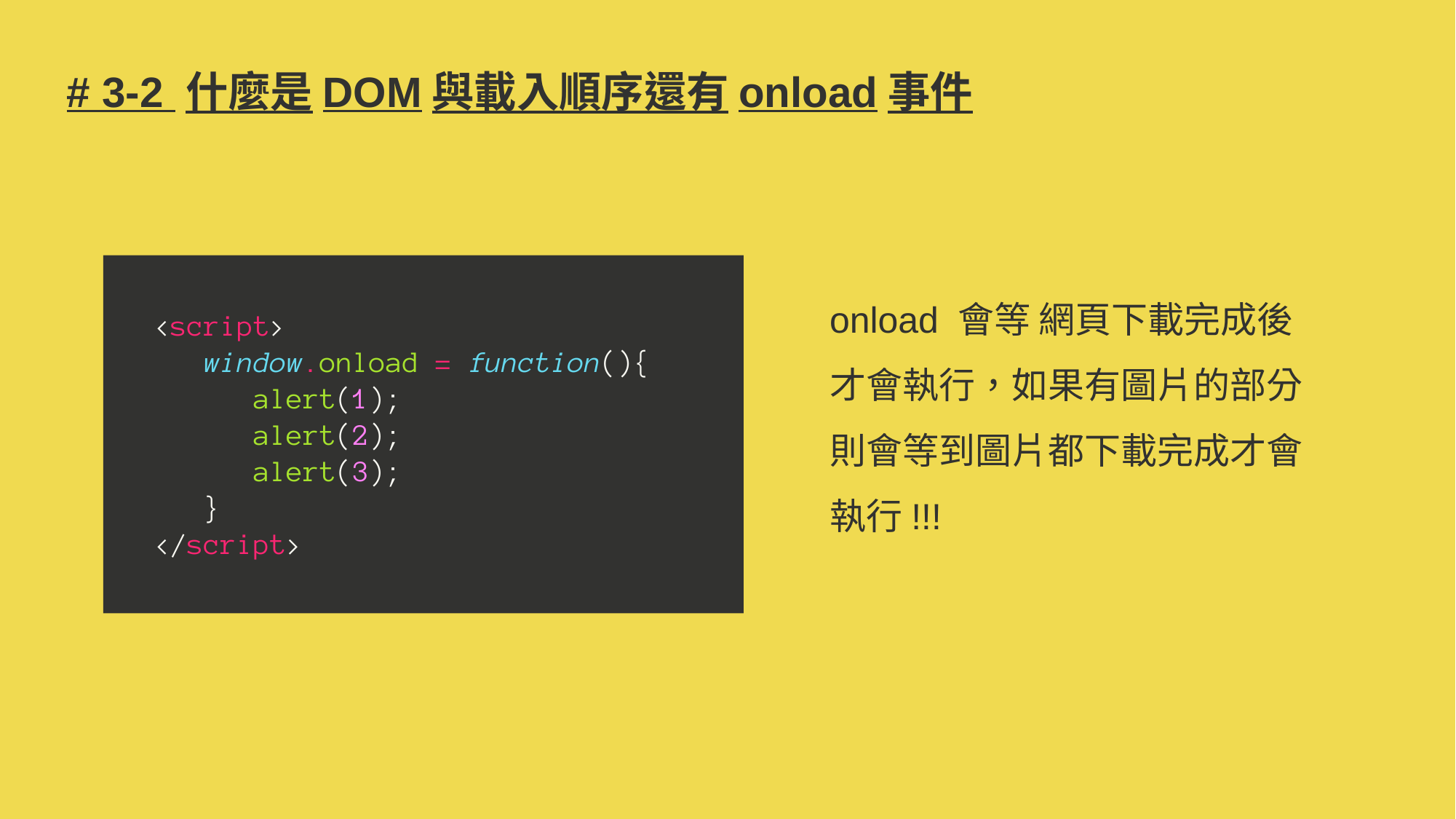

# # 3-2 什麼是DOM與載入順序還有onload事件

onload 會等 網頁下載完成後才會執行，如果有圖片的部分則會等到圖片都下載完成才會執行!!!
<script>
   window.onload = function(){
      alert(1);
      alert(2);
      alert(3);
   }
</script>